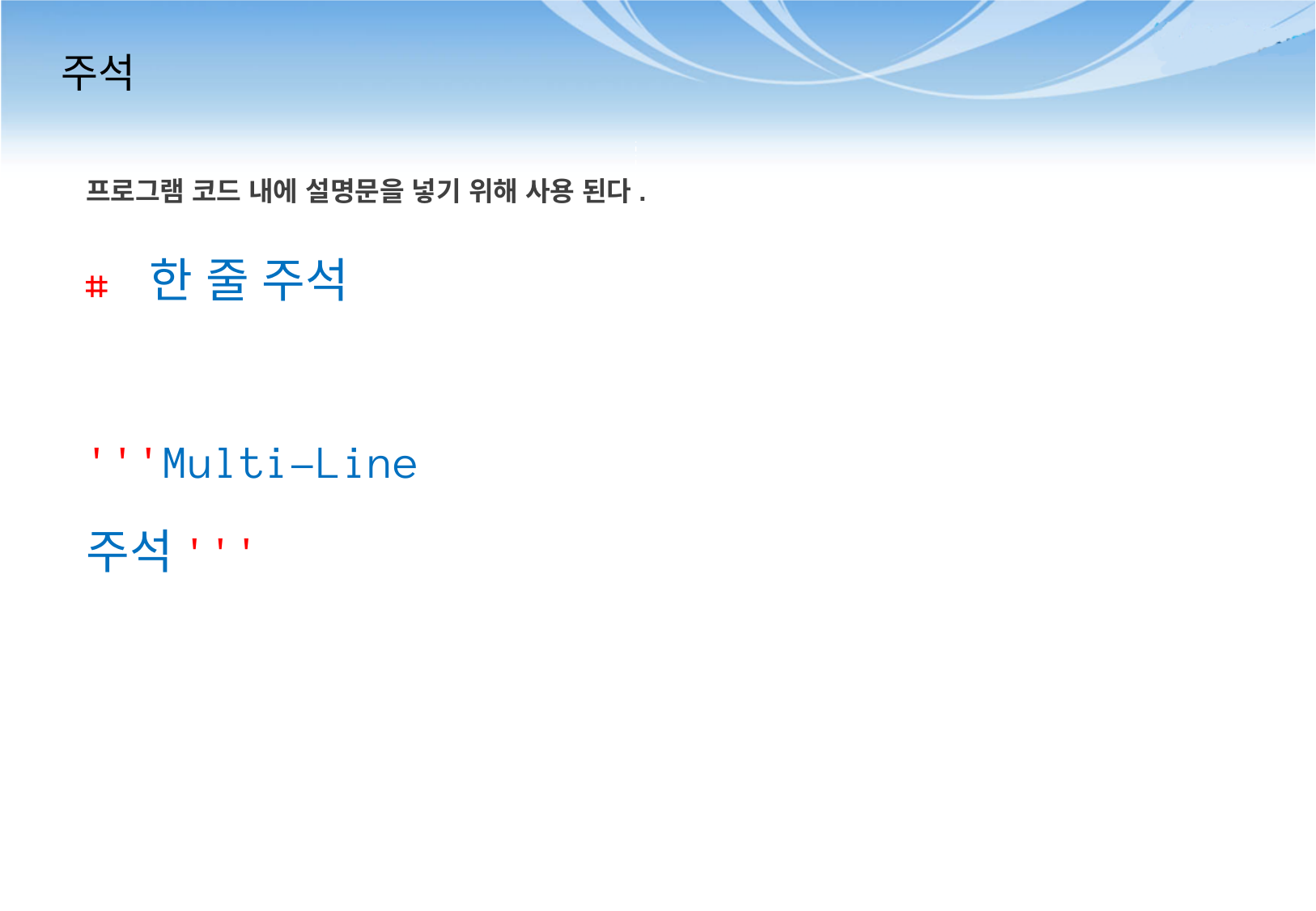

# 주석

프로그램 코드 내에 설명문을 넣기 위해 사용 된다.
# 한 줄 주석

'''Multi-Line
주석'''